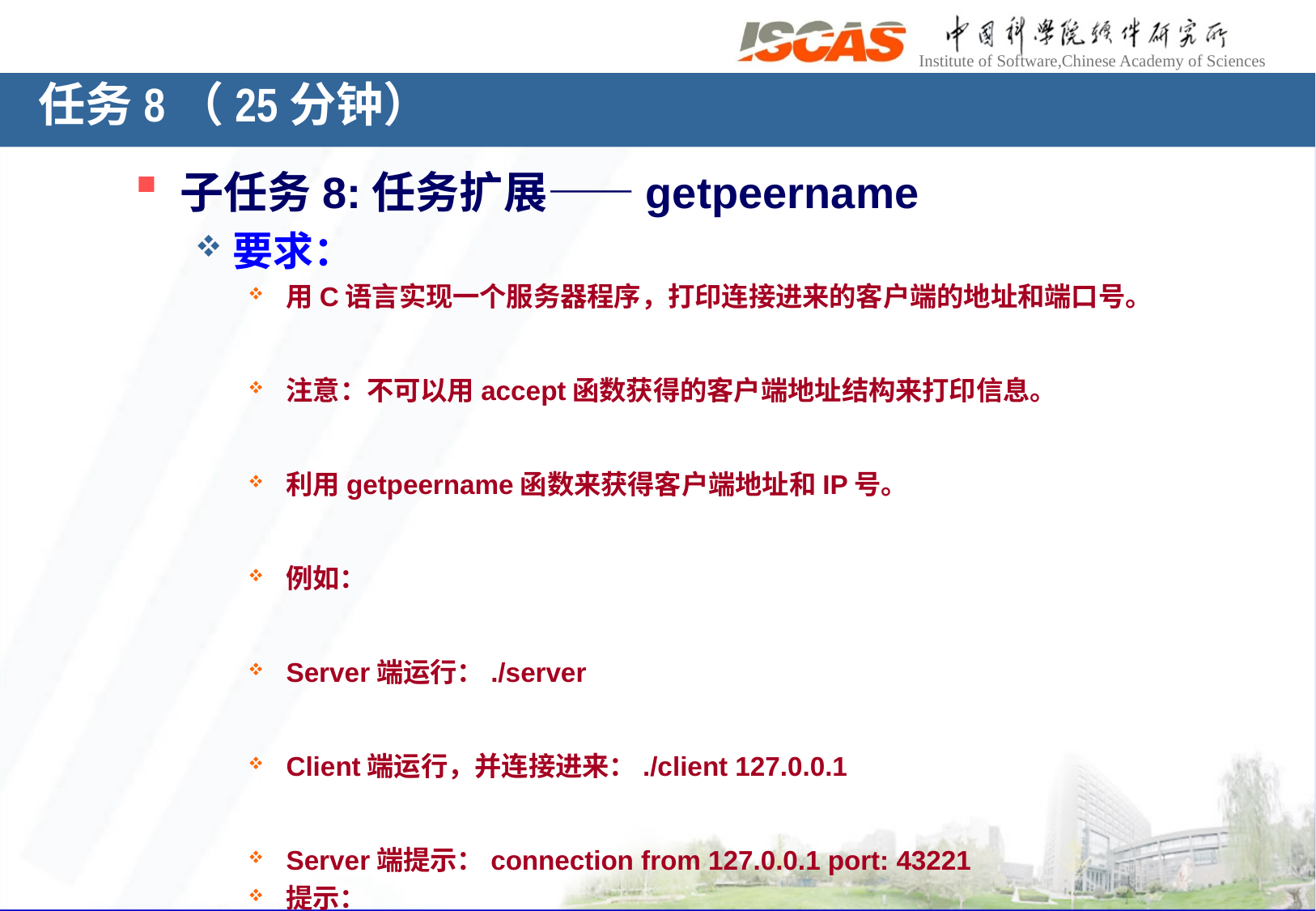

# 任务8（25分钟）
子任务8:任务扩展——getpeername
要求：
用C语言实现一个服务器程序，打印连接进来的客户端的地址和端口号。

注意：不可以用accept函数获得的客户端地址结构来打印信息。

利用getpeername函数来获得客户端地址和IP号。

例如：

Server端运行：./server

Client端运行，并连接进来：./client 127.0.0.1

Server端提示：connection from 127.0.0.1 port: 43221
提示：
 getpeername(newsockfd,(struct sockaddr *)&peeraddr,&len1);